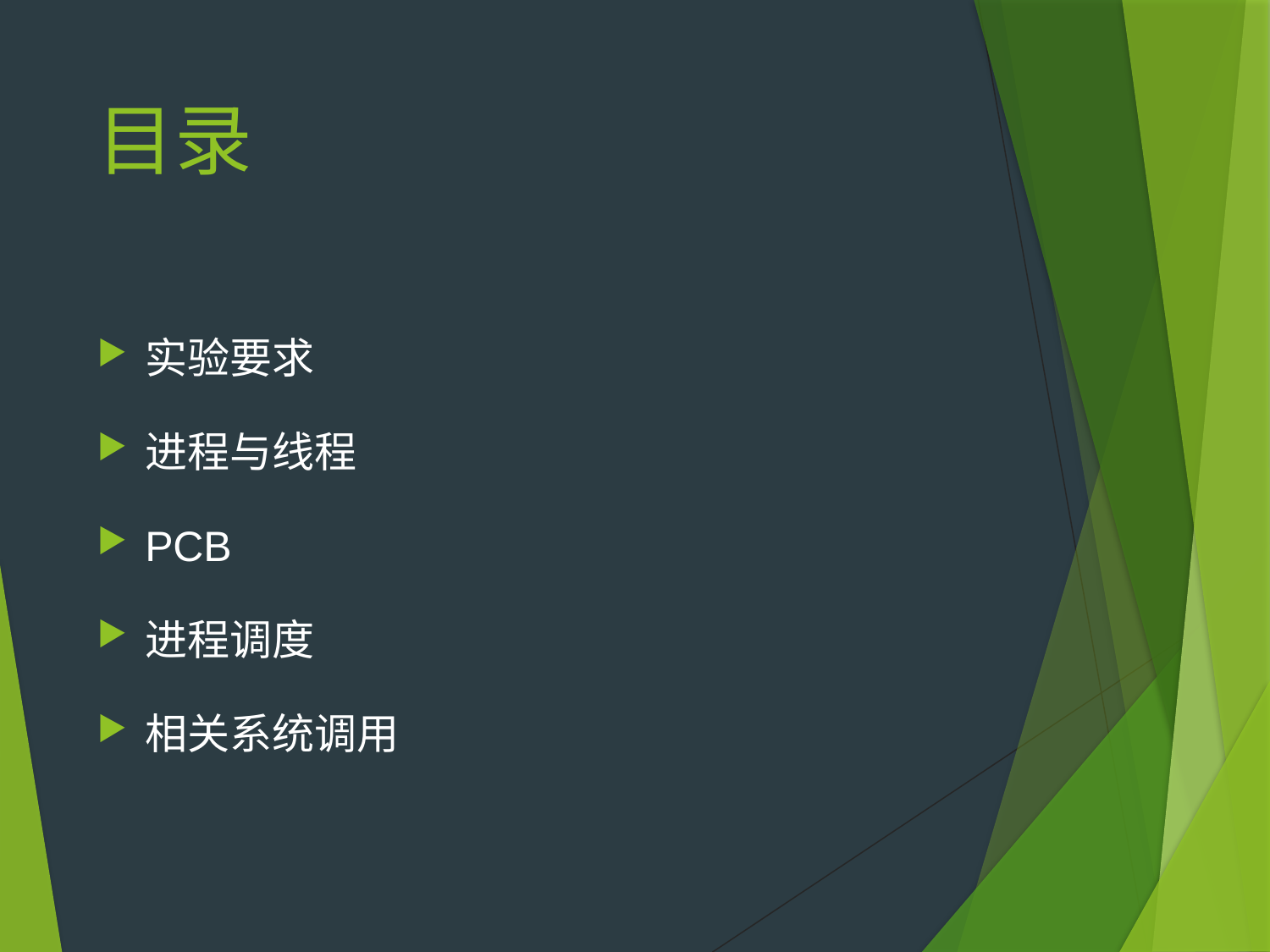

# 目录
实验要求
进程与线程
PCB
进程调度
相关系统调用